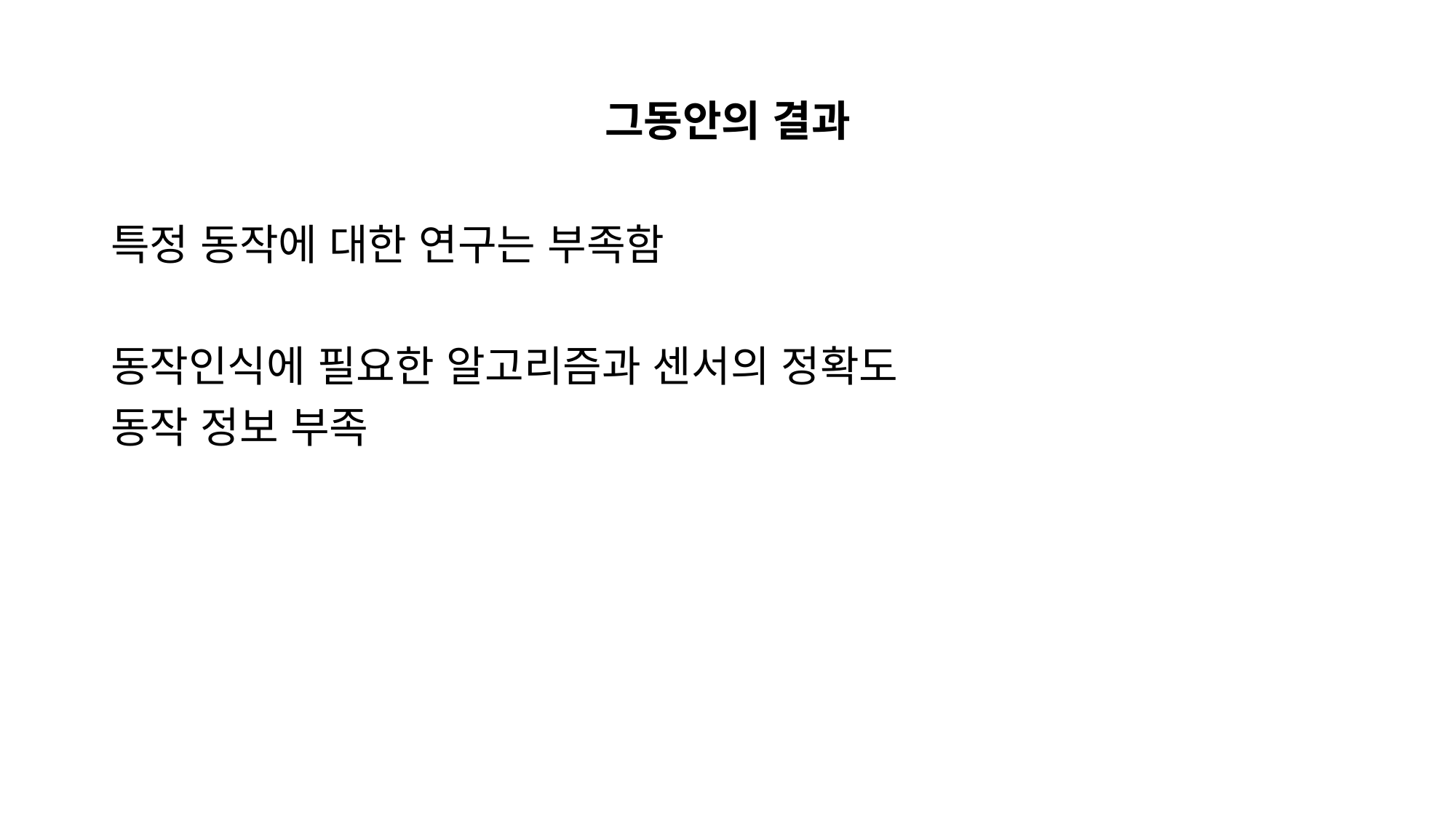

# 그동안의 결과
특정 동작에 대한 연구는 부족함

동작인식에 필요한 알고리즘과 센서의 정확도
동작 정보 부족